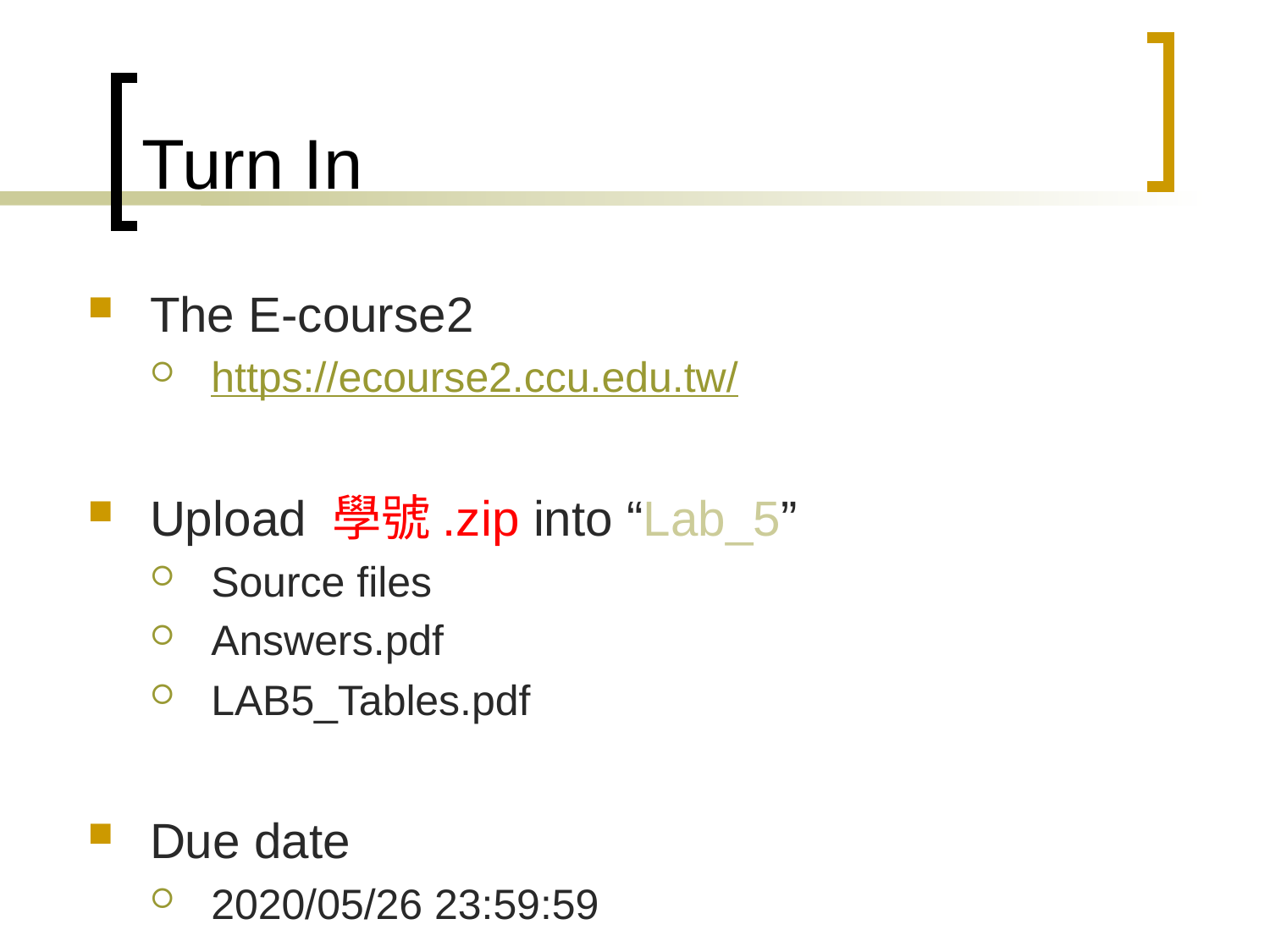

# Turn In
The E-course2
https://ecourse2.ccu.edu.tw/

Upload 學號.zip into “Lab_5”
Source files
Answers.pdf
LAB5_Tables.pdf

Due date
2020/05/26 23:59:59